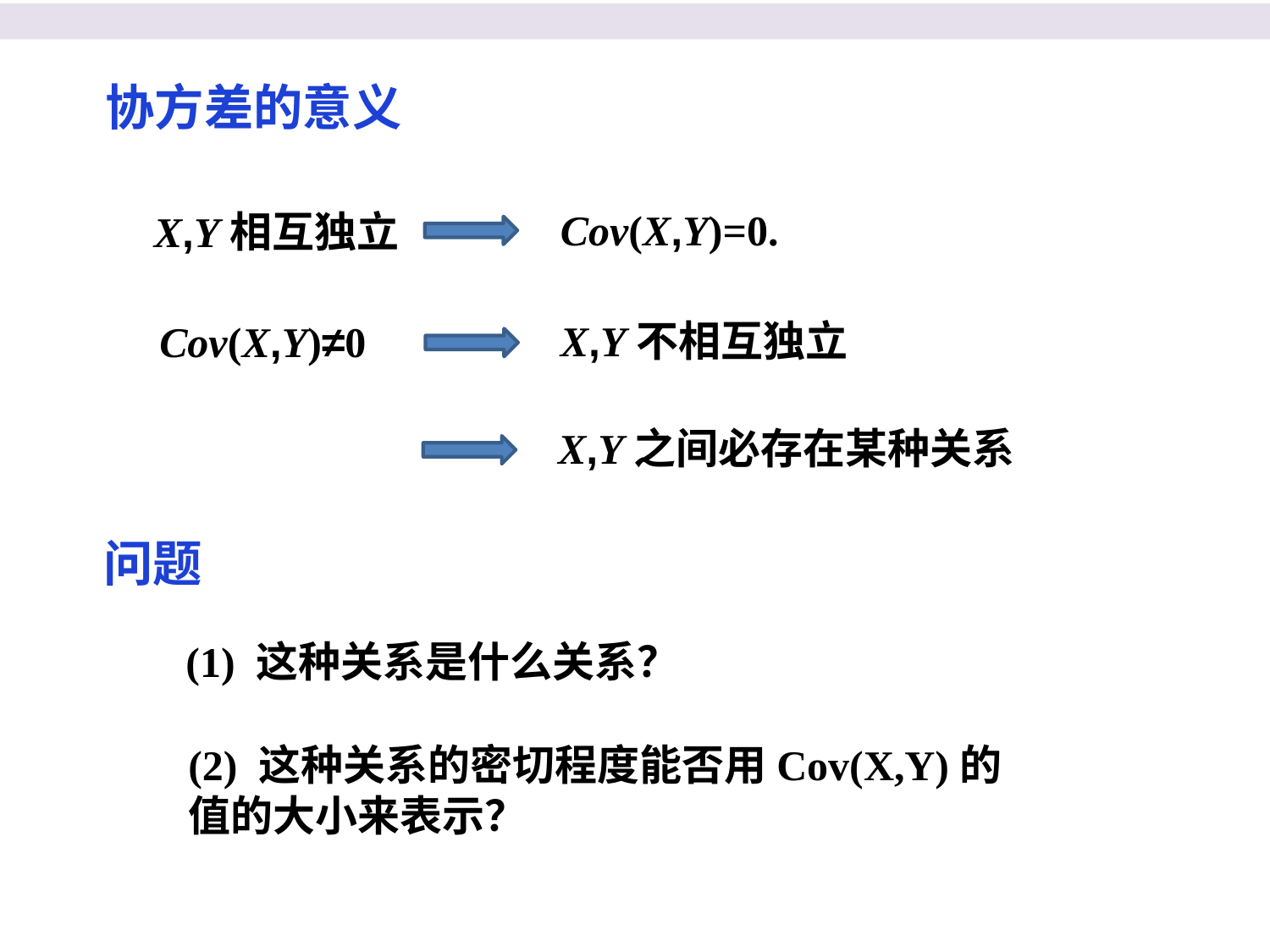

协方差的意义
Cov(X,Y)=0.
X,Y相互独立

X,Y不相互独立
Cov(X,Y)≠0

X,Y之间必存在某种关系

问题
(1) 这种关系是什么关系？
(2) 这种关系的密切程度能否用Cov(X,Y)的值的大小来表示？